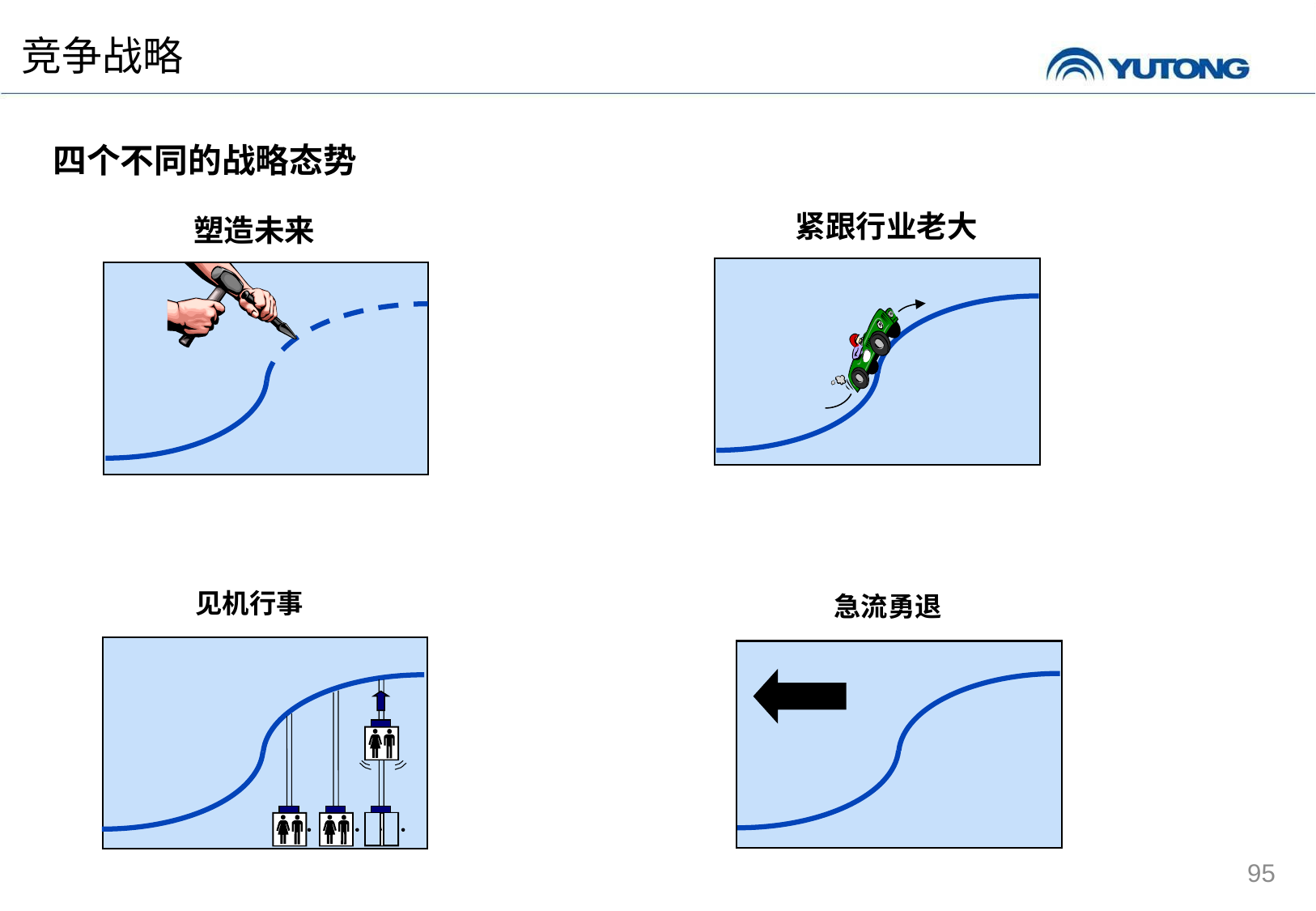

竞争战略
四个不同的战略态势

紧跟行业老大
塑造未来

见机行事
急流勇退

95